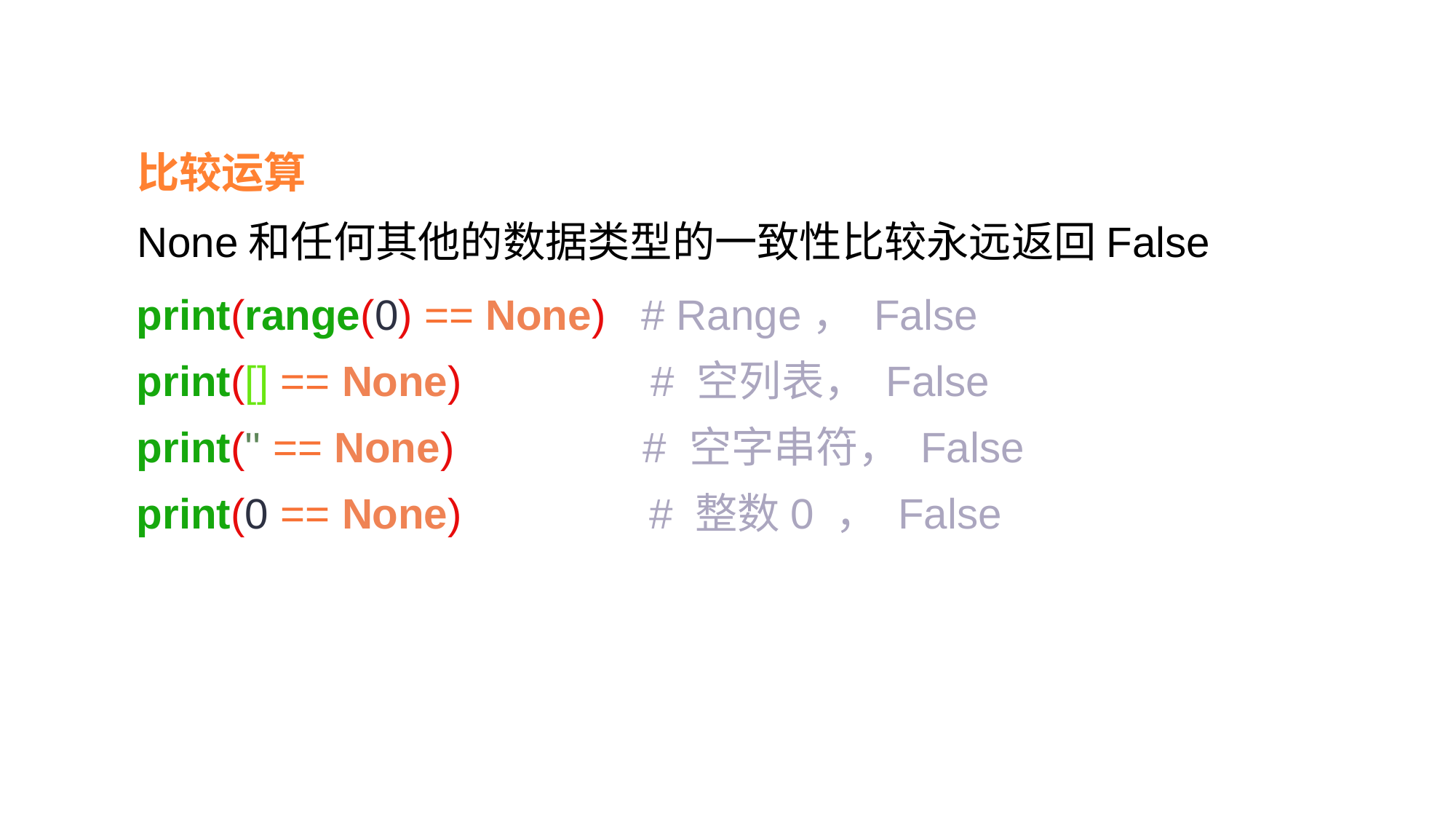

比较运算
None和任何其他的数据类型的一致性比较永远返回False
print(range(0) == None)   # Range， False
print([] == None)                # 空列表， False
print('' == None)                # 空字串符， False
print(0 == None)                                           # 整数0 ， False